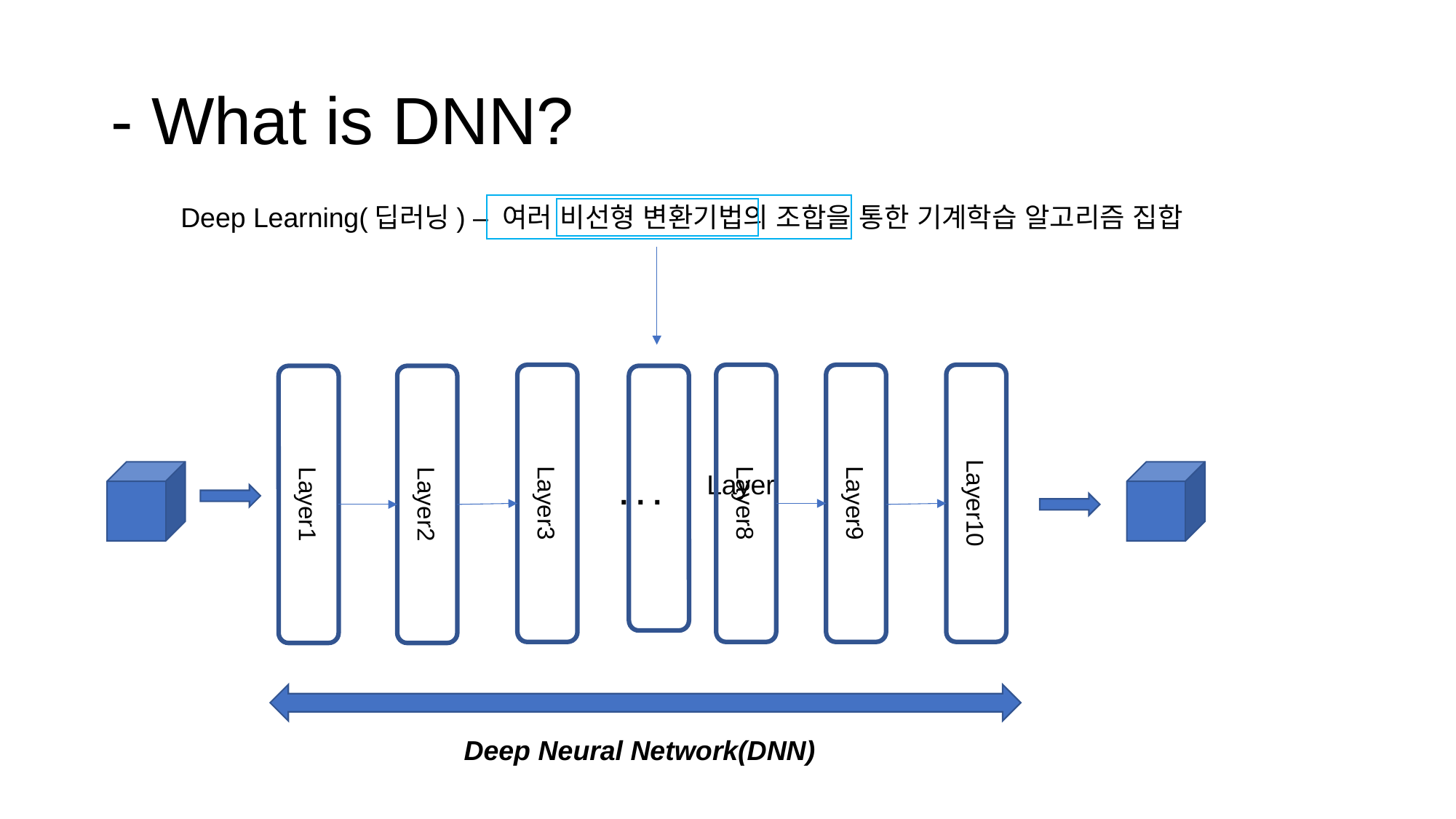

# - What is DNN?
Deep Learning(딥러닝) – 여러 비선형 변환기법의 조합을 통한 기계학습 알고리즘 집합

Layer
. . .
Layer10
Layer3
Layer8
Layer9
Layer2
Layer1

Deep Neural Network(DNN)